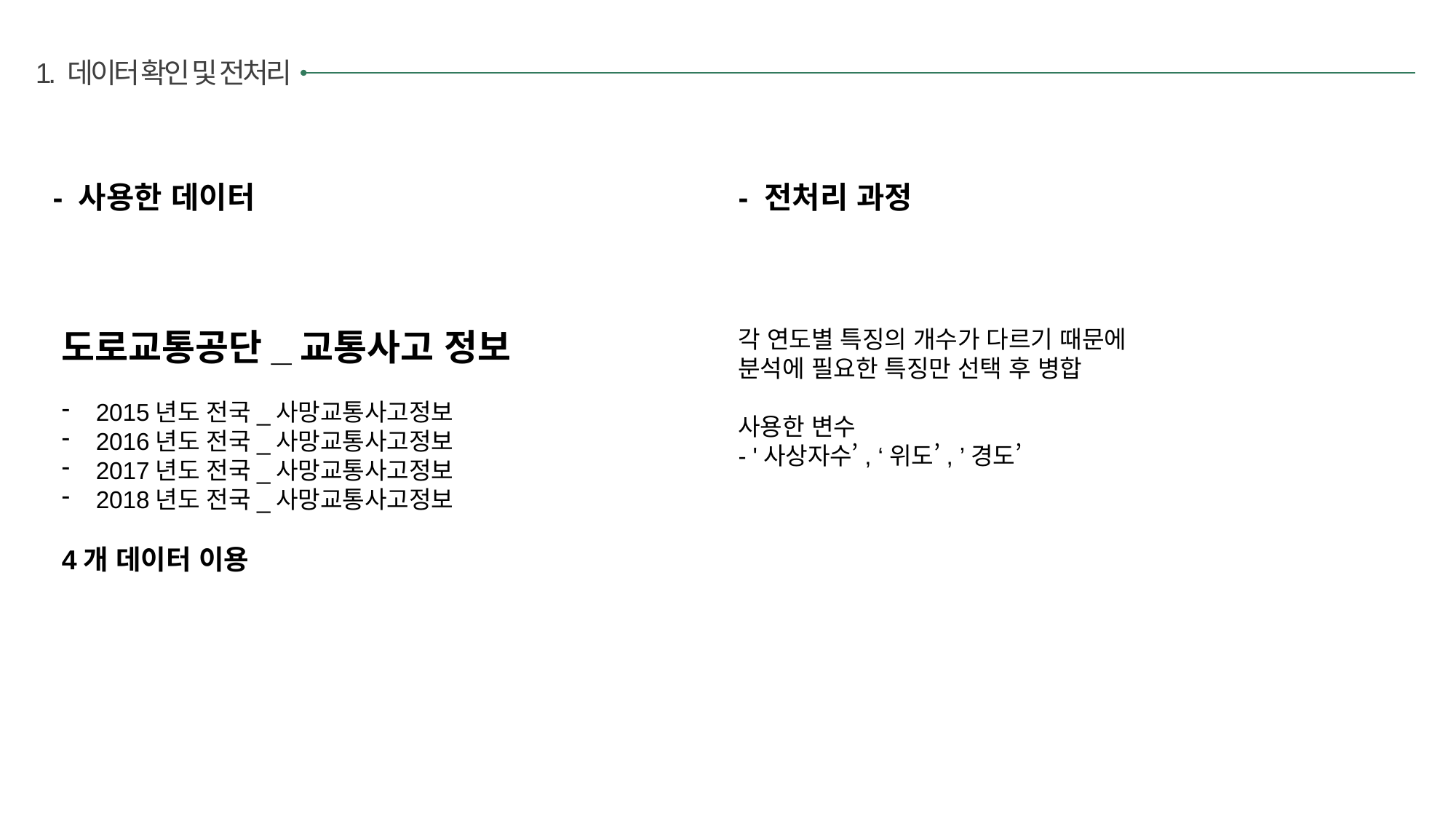

1. 데이터 확인 및 전처리
- 사용한 데이터
- 전처리 과정
도로교통공단_교통사고 정보

2015년도 전국_사망교통사고정보
2016년도 전국_사망교통사고정보
2017년도 전국_사망교통사고정보
2018년도 전국_사망교통사고정보

4개 데이터 이용
각 연도별 특징의 개수가 다르기 때문에
분석에 필요한 특징만 선택 후 병합

사용한 변수
- '사상자수’, ‘위도’, ’경도’